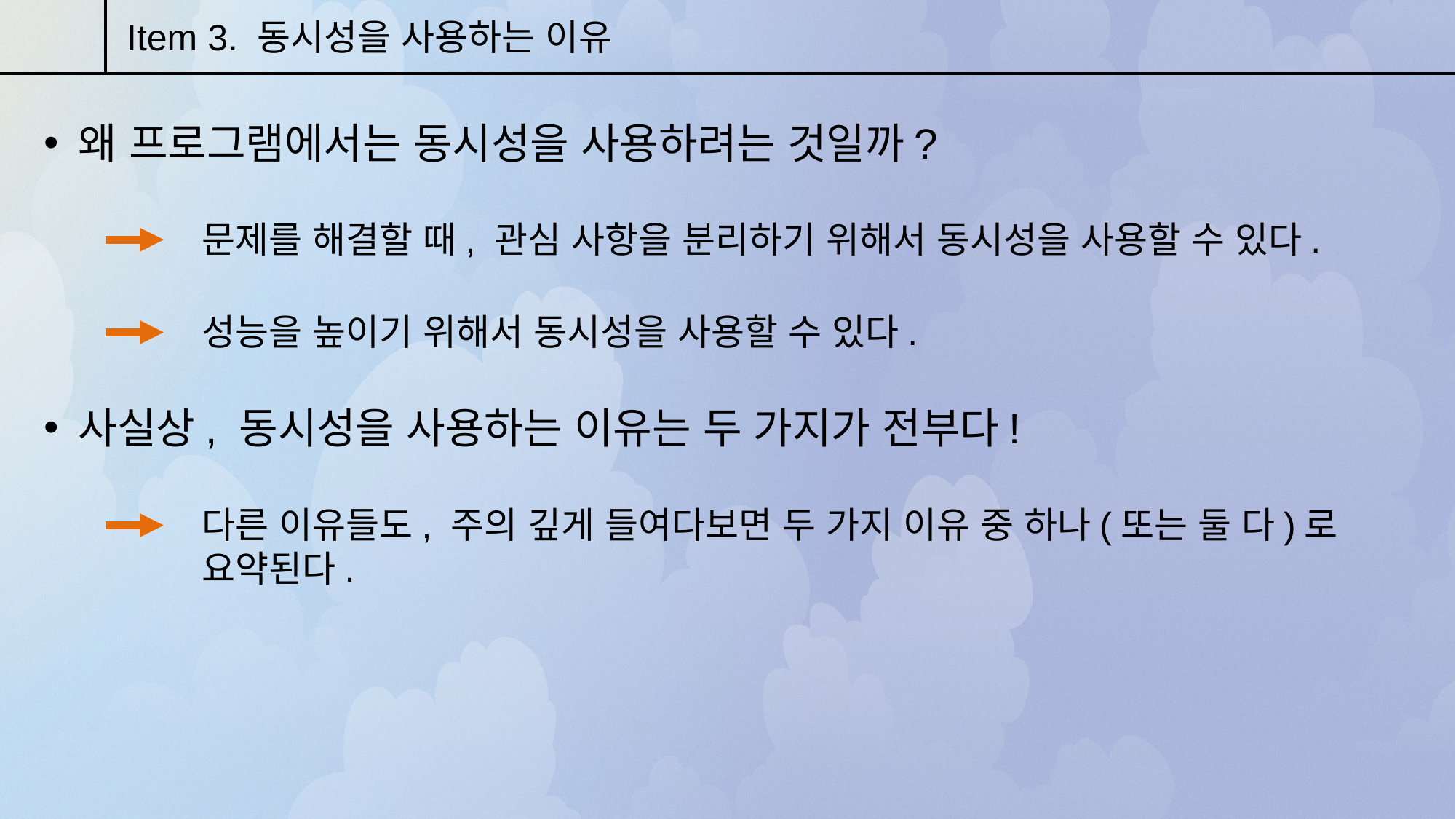

Item 3. 동시성을 사용하는 이유
왜 프로그램에서는 동시성을 사용하려는 것일까?
문제를 해결할 때, 관심 사항을 분리하기 위해서 동시성을 사용할 수 있다.
성능을 높이기 위해서 동시성을 사용할 수 있다.
사실상, 동시성을 사용하는 이유는 두 가지가 전부다!
다른 이유들도, 주의 깊게 들여다보면 두 가지 이유 중 하나(또는 둘 다)로 요약된다.